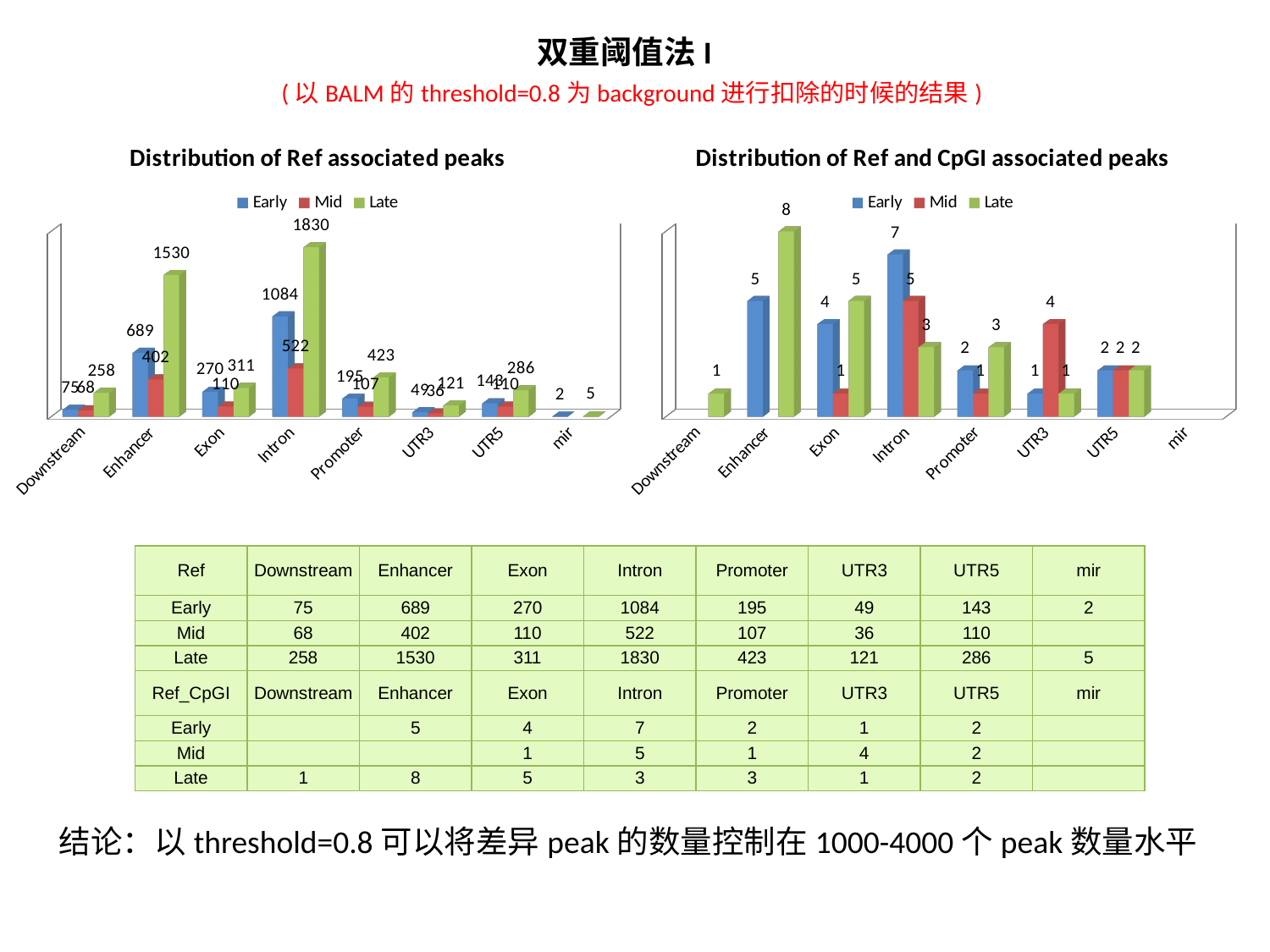

双重阈值法I
 (以BALM的threshold=0.8为background进行扣除的时候的结果)

[unsupported chart]

[unsupported chart]

| Ref | Downstream | Enhancer | Exon | Intron | Promoter | UTR3 | UTR5 | mir |
| --- | --- | --- | --- | --- | --- | --- | --- | --- |
| Early | 75 | 689 | 270 | 1084 | 195 | 49 | 143 | 2 |
| Mid | 68 | 402 | 110 | 522 | 107 | 36 | 110 |  |
| Late | 258 | 1530 | 311 | 1830 | 423 | 121 | 286 | 5 |
| Ref\_CpGI | Downstream | Enhancer | Exon | Intron | Promoter | UTR3 | UTR5 | mir |
| Early |  | 5 | 4 | 7 | 2 | 1 | 2 |  |
| Mid |  |  | 1 | 5 | 1 | 4 | 2 |  |
| Late | 1 | 8 | 5 | 3 | 3 | 1 | 2 |  |
结论：以threshold=0.8可以将差异peak的数量控制在1000-4000个peak数量水平